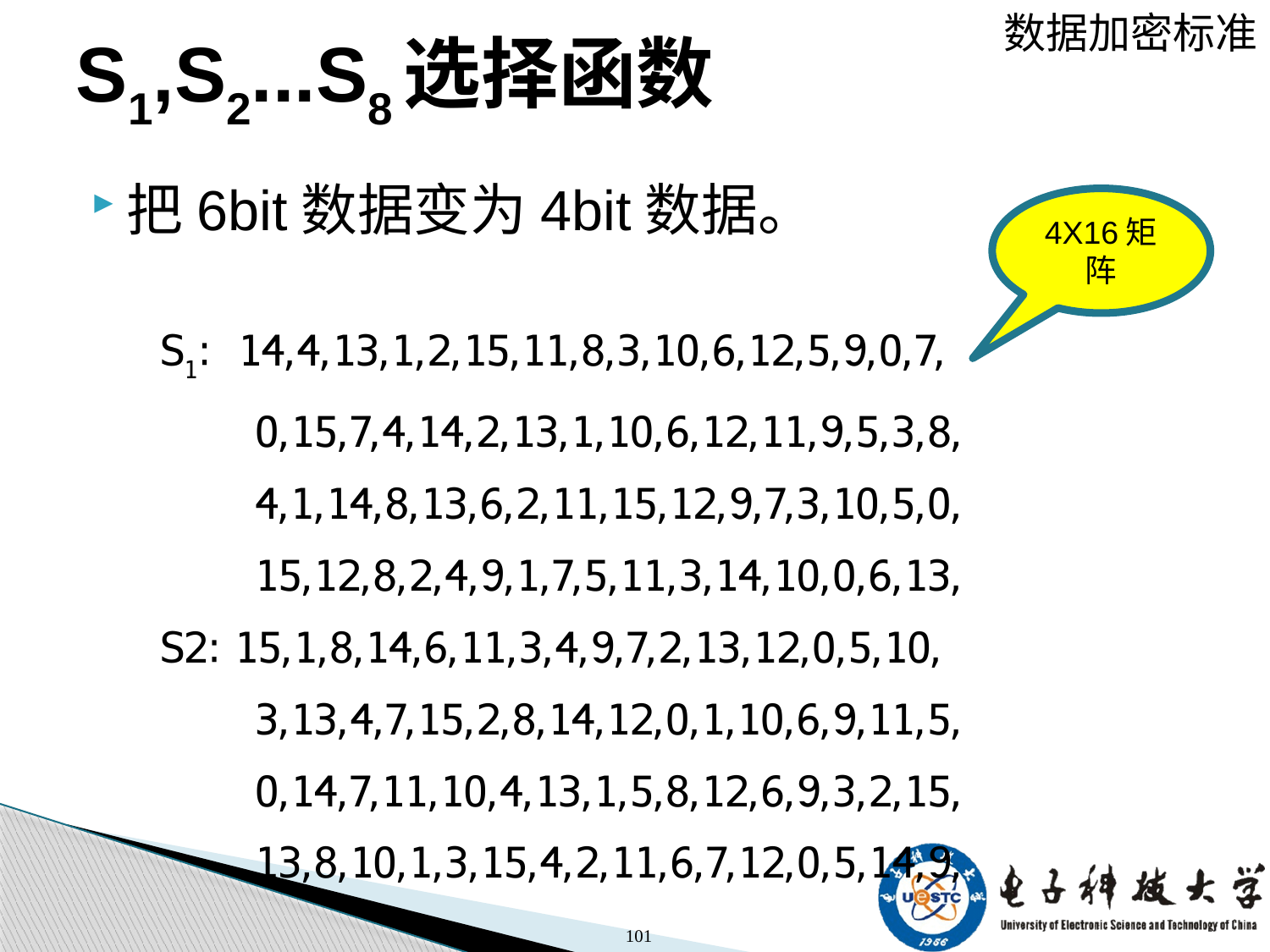

数据加密标准
# S1,S2...S8选择函数
把6bit数据变为4bit数据。
4X16矩阵
S1:  14,4,13,1,2,15,11,8,3,10,6,12,5,9,0,7,
　　0,15,7,4,14,2,13,1,10,6,12,11,9,5,3,8,
　　4,1,14,8,13,6,2,11,15,12,9,7,3,10,5,0,
　　15,12,8,2,4,9,1,7,5,11,3,14,10,0,6,13,
S2: 15,1,8,14,6,11,3,4,9,7,2,13,12,0,5,10,
　　3,13,4,7,15,2,8,14,12,0,1,10,6,9,11,5,
　　0,14,7,11,10,4,13,1,5,8,12,6,9,3,2,15,
　　13,8,10,1,3,15,4,2,11,6,7,12,0,5,14,9,
101